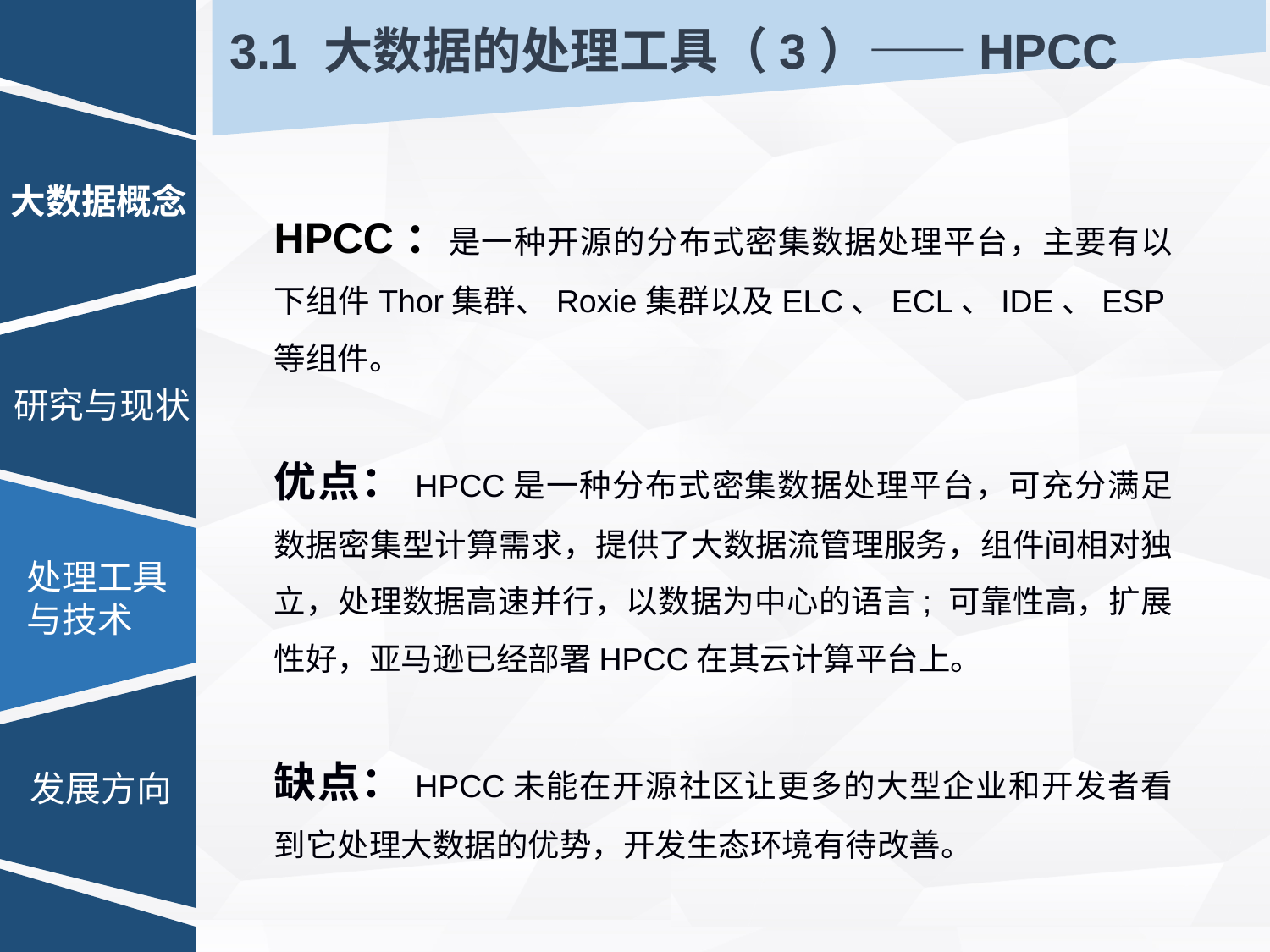

3.1 大数据的处理工具（3）——HPCC

大数据概念
HPCC：是一种开源的分布式密集数据处理平台，主要有以下组件Thor集群、Roxie集群以及ELC、ECL、IDE、ESP等组件。
优点：HPCC是一种分布式密集数据处理平台，可充分满足数据密集型计算需求，提供了大数据流管理服务，组件间相对独立，处理数据高速并行，以数据为中心的语言; 可靠性高，扩展性好，亚马逊已经部署HPCC在其云计算平台上。
缺点：HPCC未能在开源社区让更多的大型企业和开发者看到它处理大数据的优势，开发生态环境有待改善。

研究与现状

处理工具
与技术

发展方向